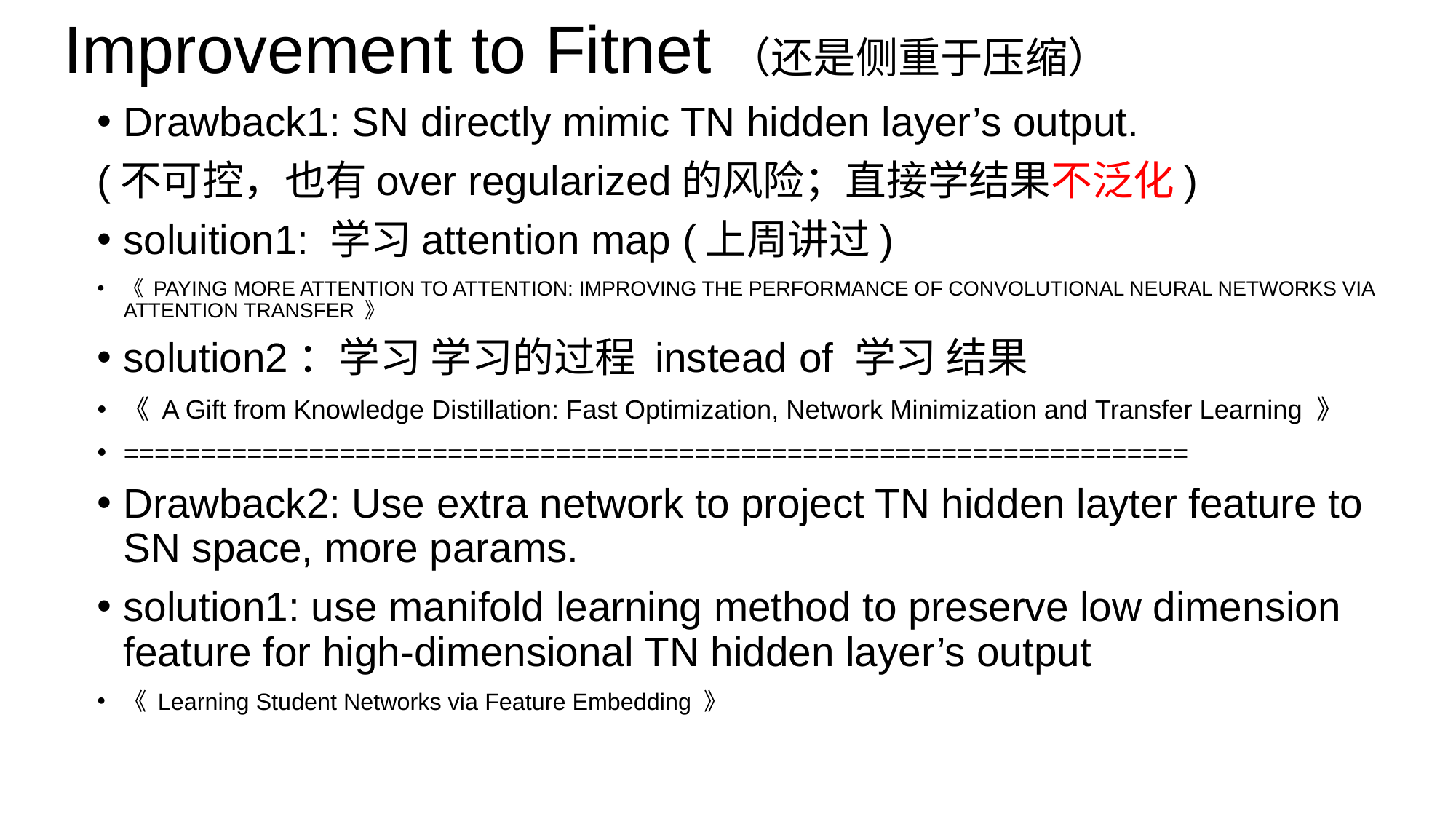

# Improvement to Fitnet（还是侧重于压缩）
Drawback1: SN directly mimic TN hidden layer’s output.
(不可控，也有over regularized的风险；直接学结果不泛化)
soluition1: 学习attention map (上周讲过)
《 PAYING MORE ATTENTION TO ATTENTION: IMPROVING THE PERFORMANCE OF CONVOLUTIONAL NEURAL NETWORKS VIA ATTENTION TRANSFER 》
solution2：学习 学习的过程 instead of 学习 结果
《 A Gift from Knowledge Distillation: Fast Optimization, Network Minimization and Transfer Learning 》
=====================================================================
Drawback2: Use extra network to project TN hidden layter feature to SN space, more params.
solution1: use manifold learning method to preserve low dimension feature for high-dimensional TN hidden layer’s output
《 Learning Student Networks via Feature Embedding 》